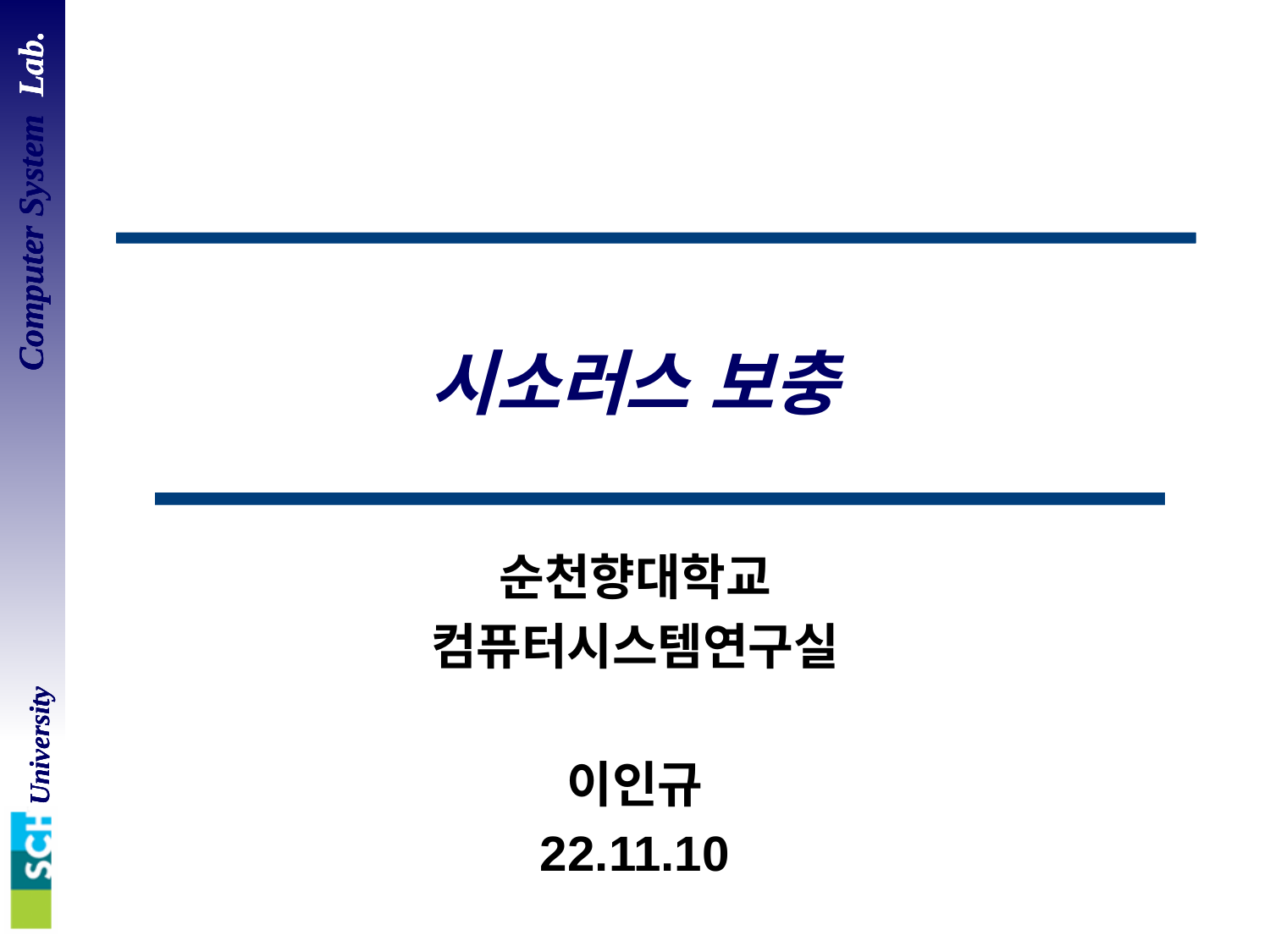

# 시소러스 보충
순천향대학교
컴퓨터시스템연구실

이인규
22.11.10